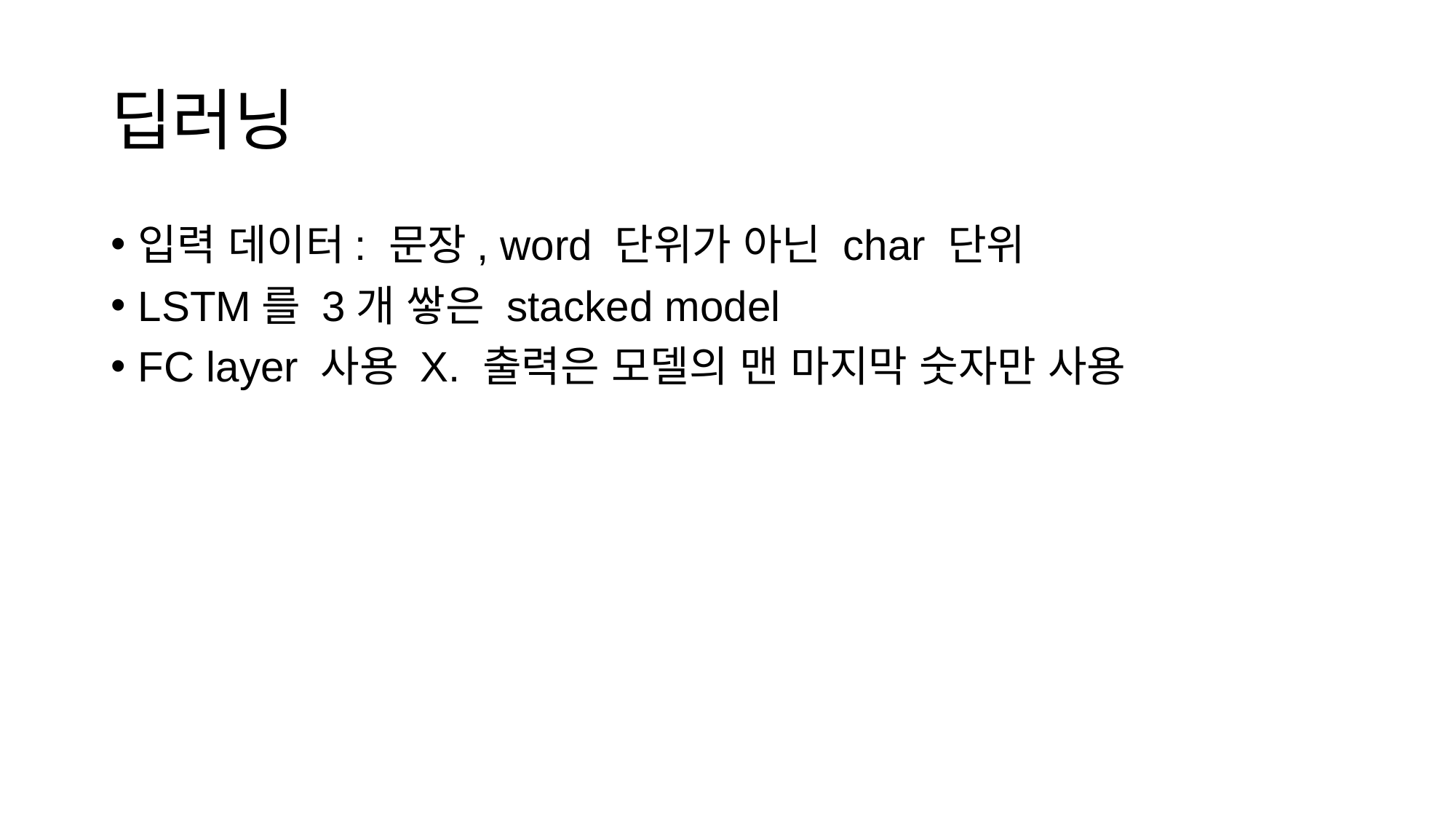

# 딥러닝
입력 데이터: 문장, word 단위가 아닌 char 단위
LSTM를 3개 쌓은 stacked model
FC layer 사용 X. 출력은 모델의 맨 마지막 숫자만 사용